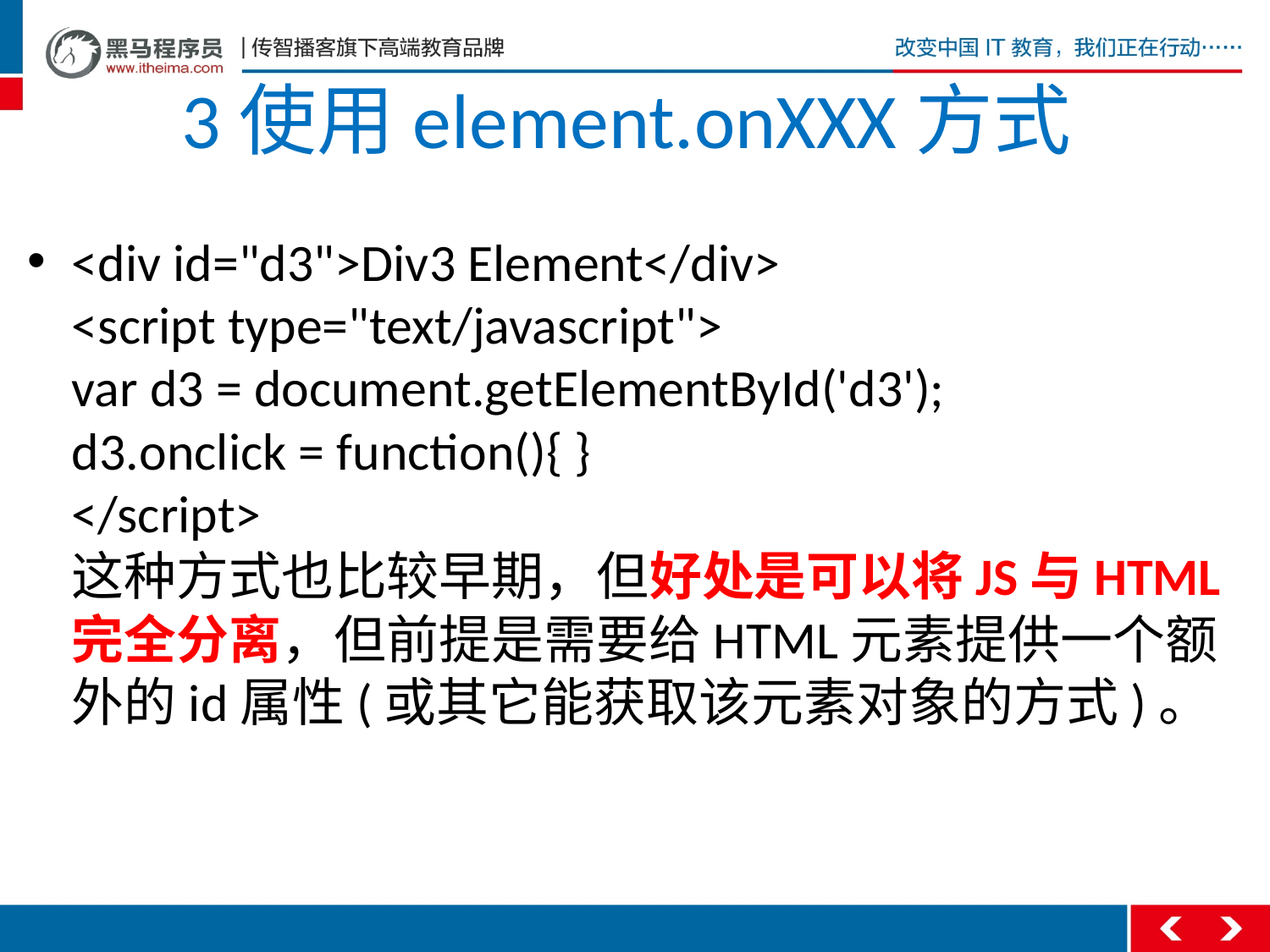

# 3使用element.onXXX方式
<div id="d3">Div3 Element</div>
<script type="text/javascript">
var d3 = document.getElementById('d3');
d3.onclick = function(){ }
</script>
这种方式也比较早期，但好处是可以将JS与HTML完全分离，但前提是需要给HTML元素提供一个额外的id属性(或其它能获取该元素对象的方式)。